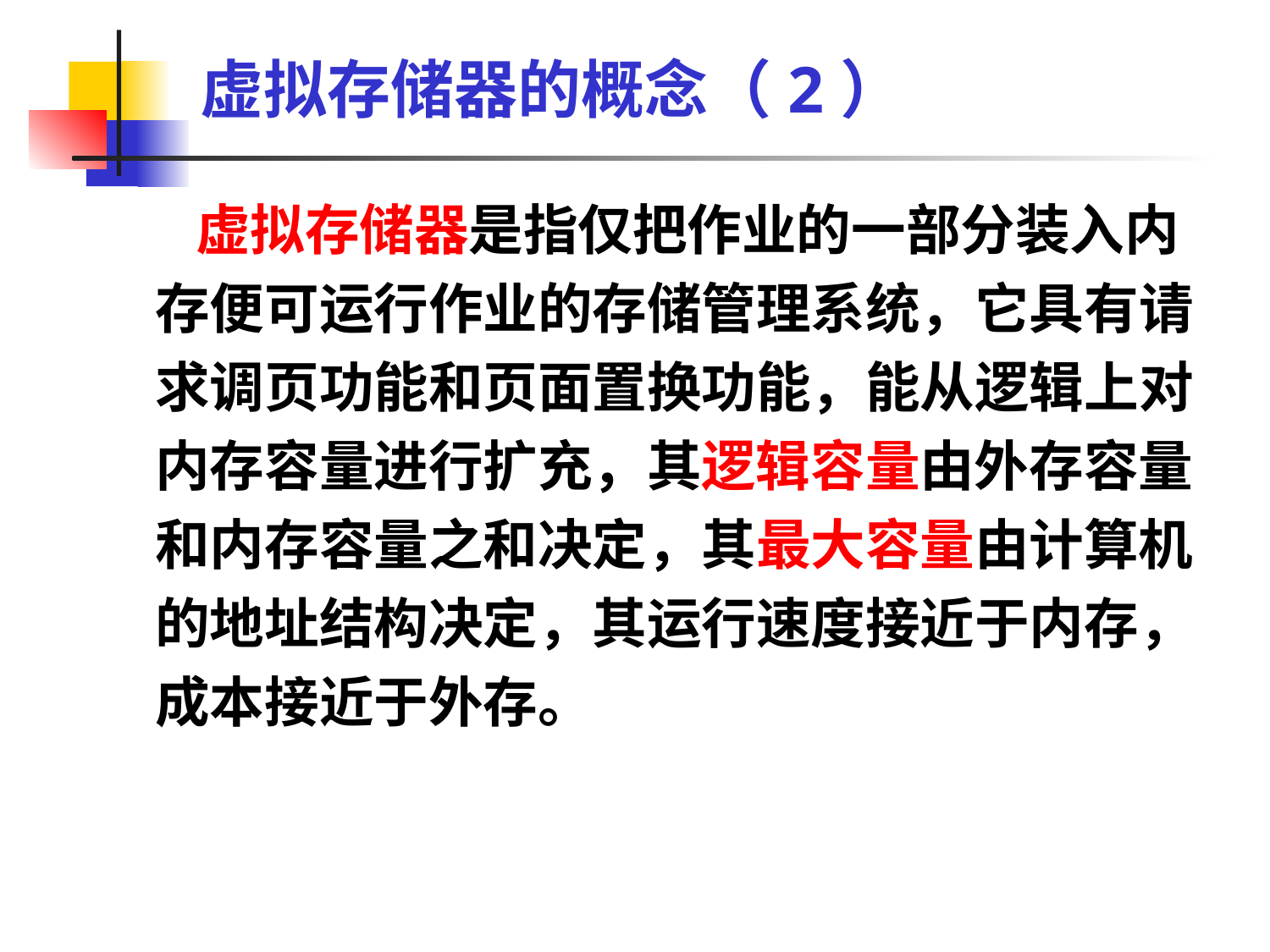

# 虚拟存储器的概念（2）
      虚拟存储器是指仅把作业的一部分装入内存便可运行作业的存储管理系统，它具有请求调页功能和页面置换功能，能从逻辑上对内存容量进行扩充，其逻辑容量由外存容量和内存容量之和决定，其最大容量由计算机的地址结构决定，其运行速度接近于内存，成本接近于外存。